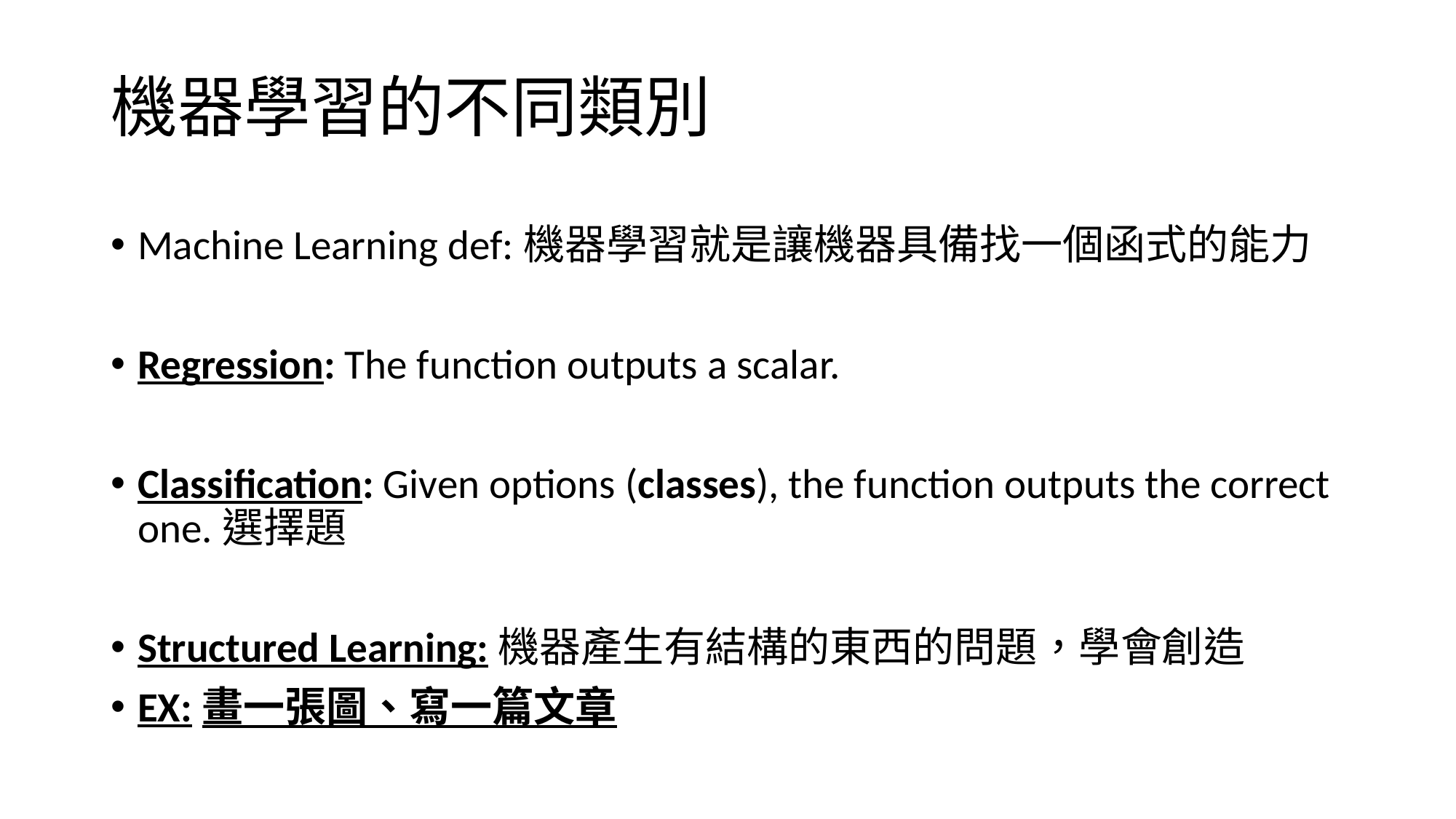

# 機器學習的不同類別
Machine Learning def:機器學習就是讓機器具備找一個函式的能力

Regression: The function outputs a scalar.

Classification: Given options (classes), the function outputs the correct one.選擇題

Structured Learning:機器產生有結構的東西的問題，學會創造
EX:畫一張圖、寫一篇文章